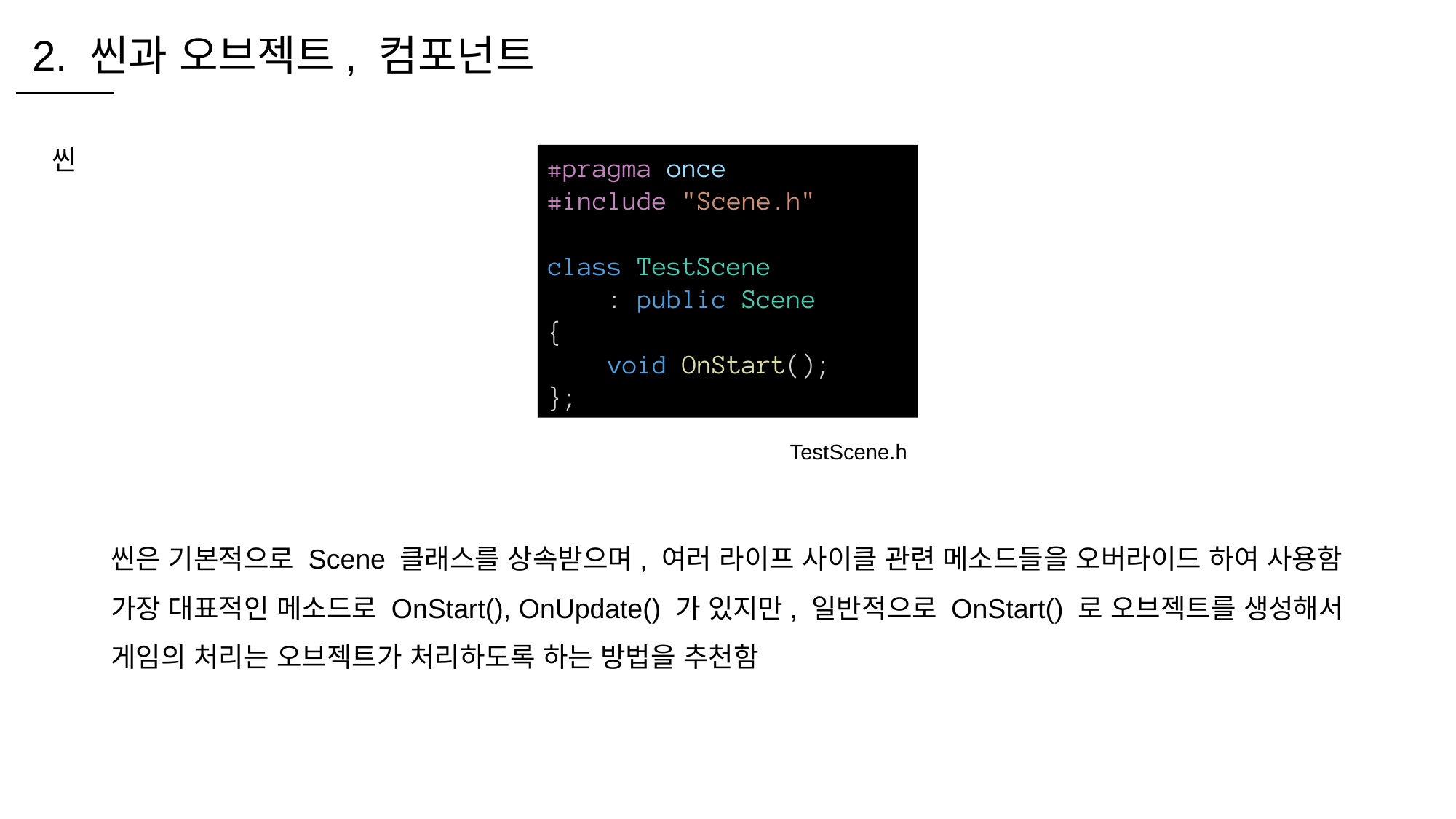

2. 씬과 오브젝트, 컴포넌트
씬
#pragma once
#include "Scene.h"
class TestScene
    : public Scene
{
    void OnStart();
};
TestScene.h
씬은 기본적으로 Scene 클래스를 상속받으며, 여러 라이프 사이클 관련 메소드들을 오버라이드 하여 사용함
가장 대표적인 메소드로 OnStart(), OnUpdate() 가 있지만, 일반적으로 OnStart() 로 오브젝트를 생성해서
게임의 처리는 오브젝트가 처리하도록 하는 방법을 추천함